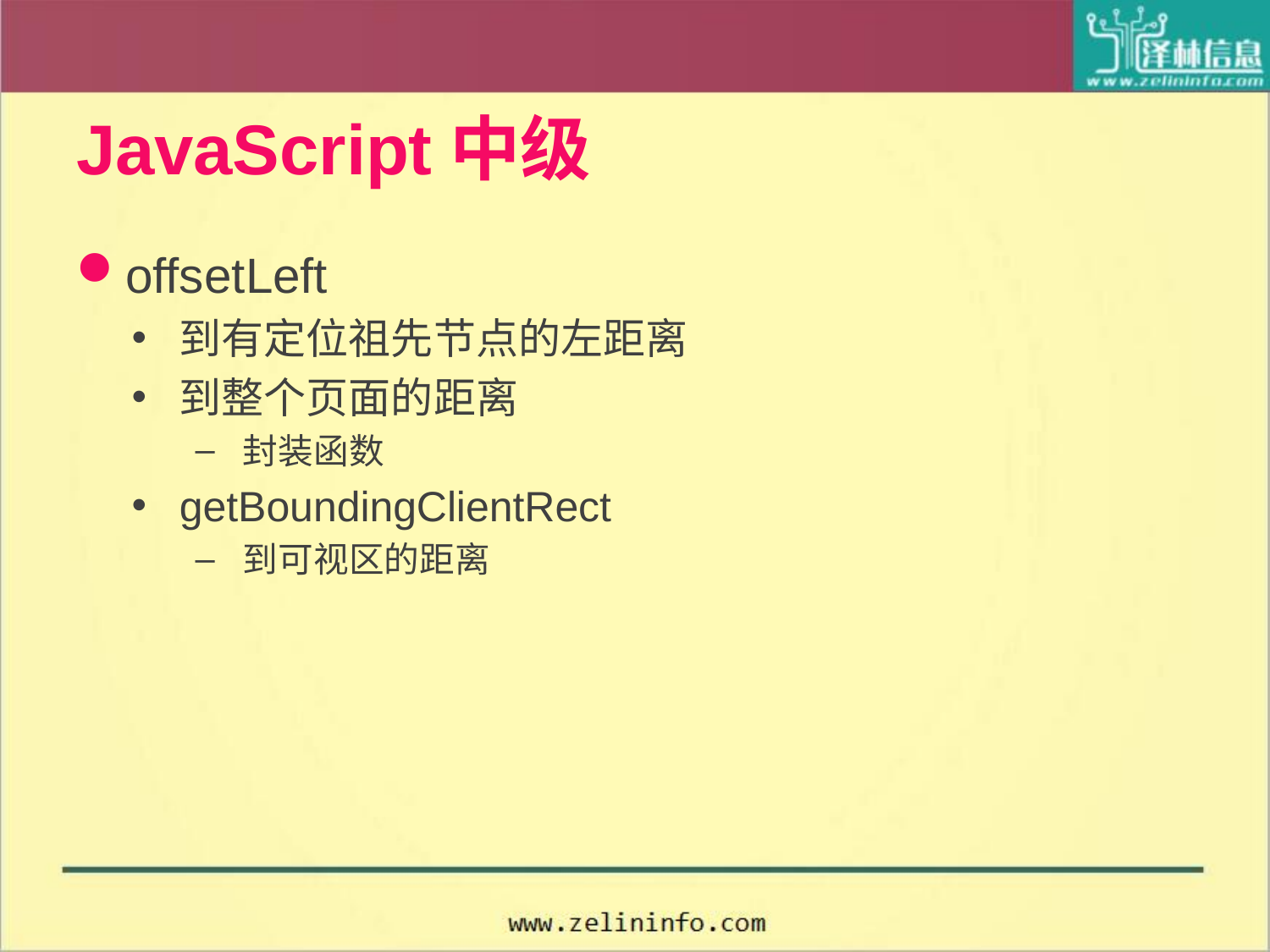

# JavaScript中级
offsetLeft
到有定位祖先节点的左距离
到整个页面的距离
封装函数
getBoundingClientRect
到可视区的距离